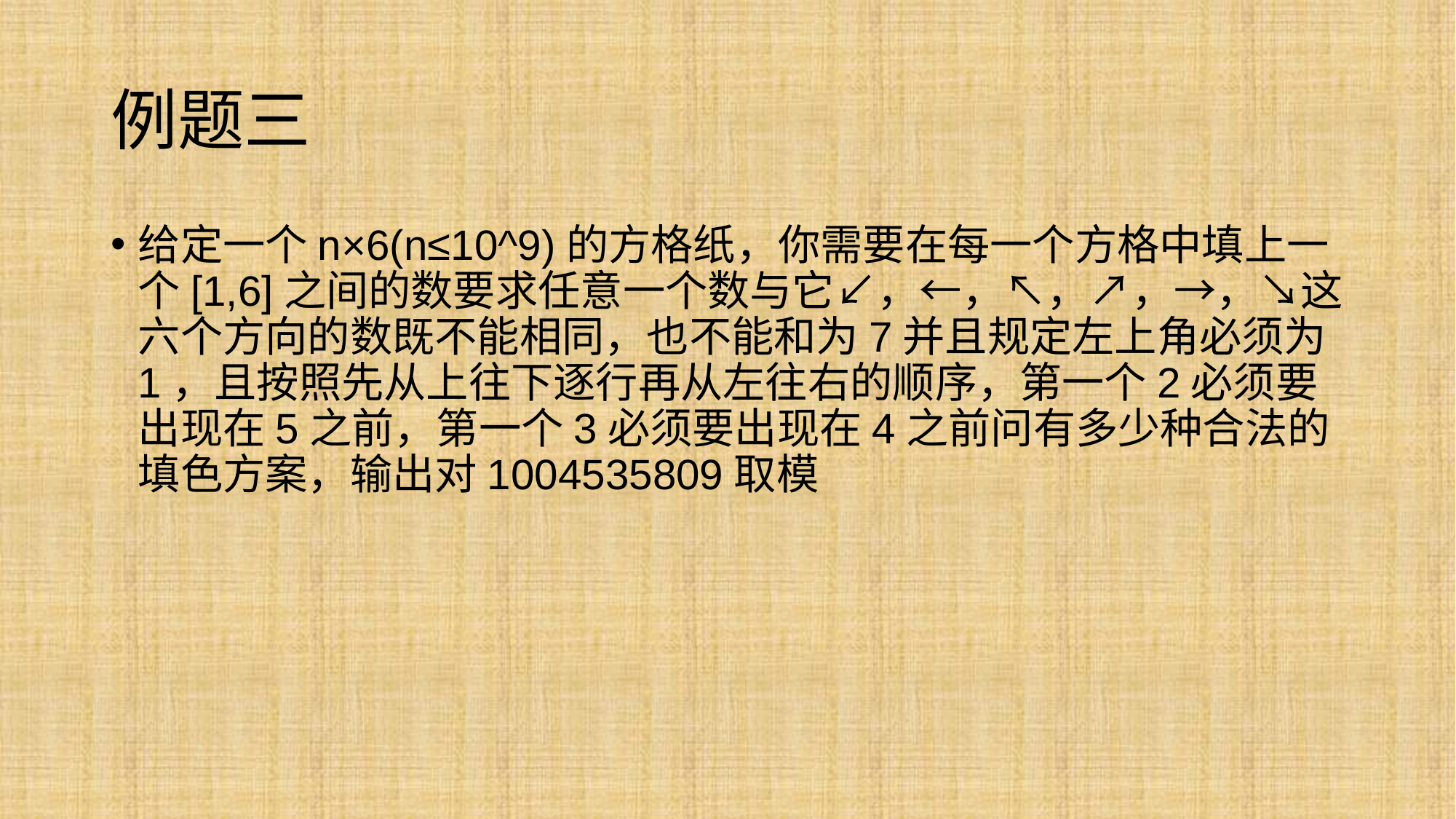

# 例题三
给定一个n×6(n≤10^9)的方格纸，你需要在每一个方格中填上一个[1,6]之间的数要求任意一个数与它↙，←，↖，↗，→，↘这六个方向的数既不能相同，也不能和为7并且规定左上角必须为1，且按照先从上往下逐行再从左往右的顺序，第一个2必须要出现在5之前，第一个3必须要出现在4之前问有多少种合法的填色方案，输出对1004535809取模